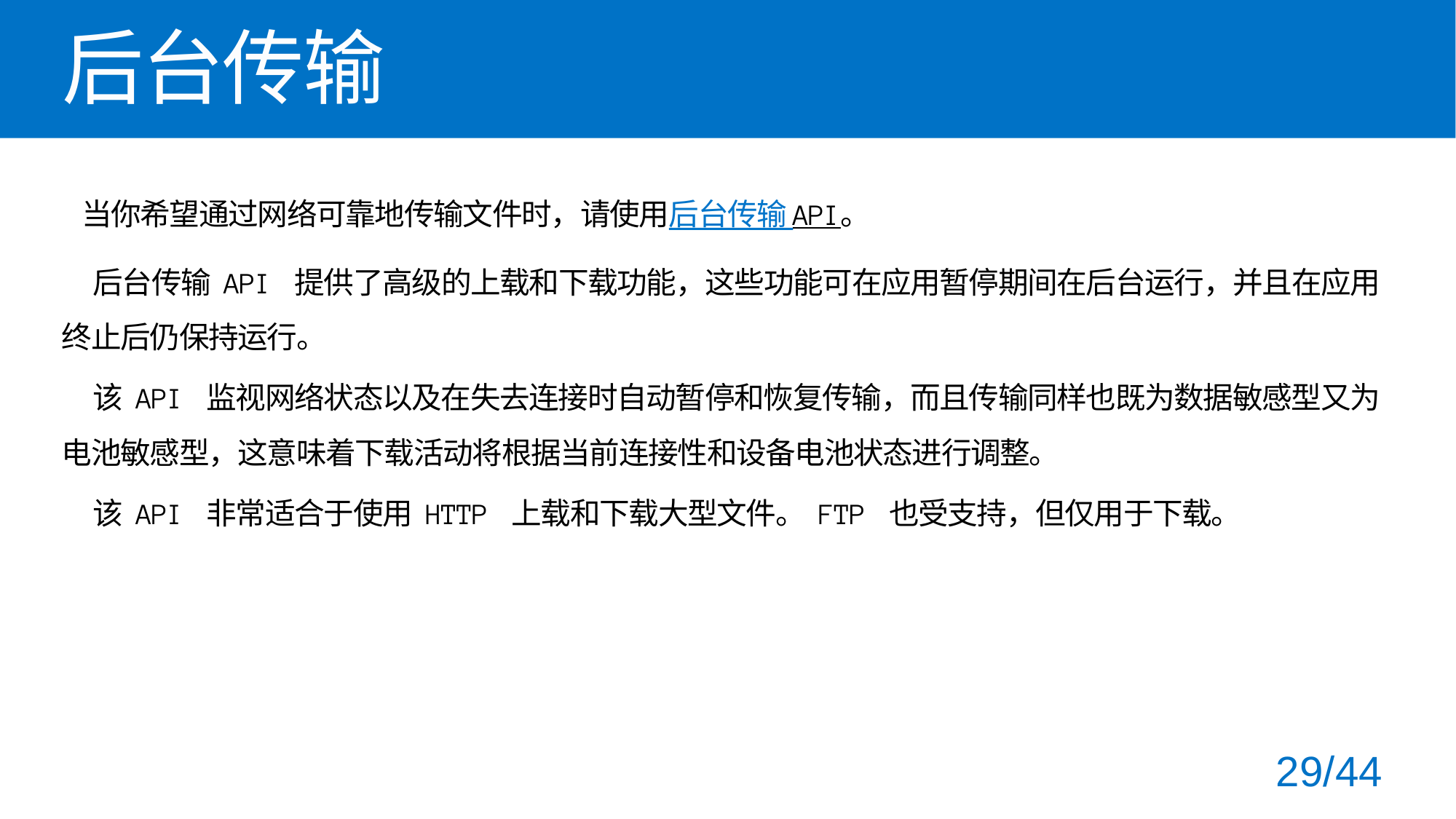

# 后台传输
  当你希望通过网络可靠地传输文件时，请使用后台传输 API。
    后台传输 API 提供了高级的上载和下载功能，这些功能可在应用暂停期间在后台运行，并且在应用终止后仍保持运行。
    该 API 监视网络状态以及在失去连接时自动暂停和恢复传输，而且传输同样也既为数据敏感型又为电池敏感型，这意味着下载活动将根据当前连接性和设备电池状态进行调整。
    该 API 非常适合于使用 HTTP 上载和下载大型文件。 FTP 也受支持，但仅用于下载。

29